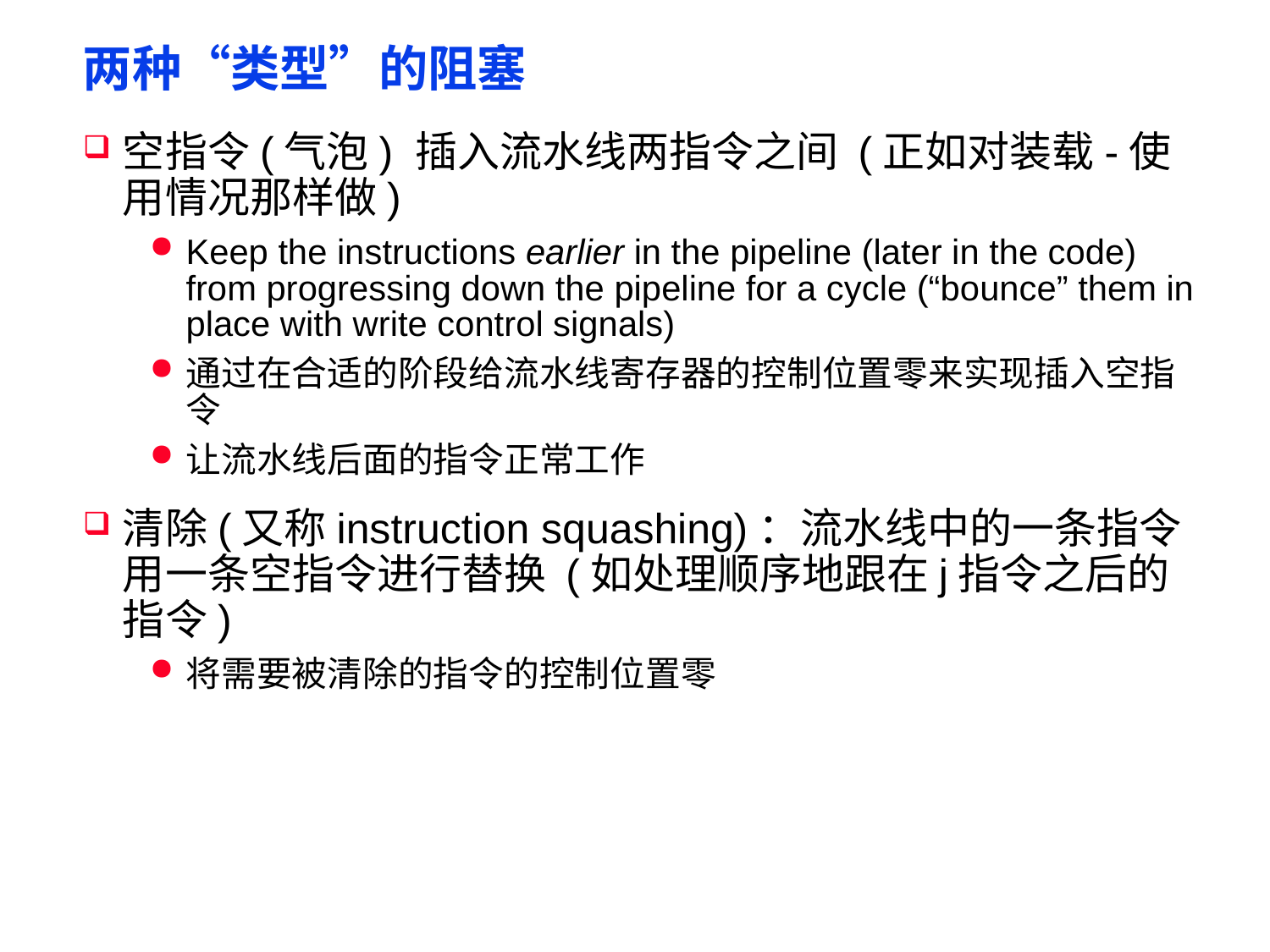

# 两种“类型”的阻塞
空指令(气泡) 插入流水线两指令之间 (正如对装载-使用情况那样做)
Keep the instructions earlier in the pipeline (later in the code) from progressing down the pipeline for a cycle (“bounce” them in place with write control signals)
通过在合适的阶段给流水线寄存器的控制位置零来实现插入空指令
让流水线后面的指令正常工作
清除(又称instruction squashing)：流水线中的一条指令用一条空指令进行替换 (如处理顺序地跟在j指令之后的指令)
将需要被清除的指令的控制位置零